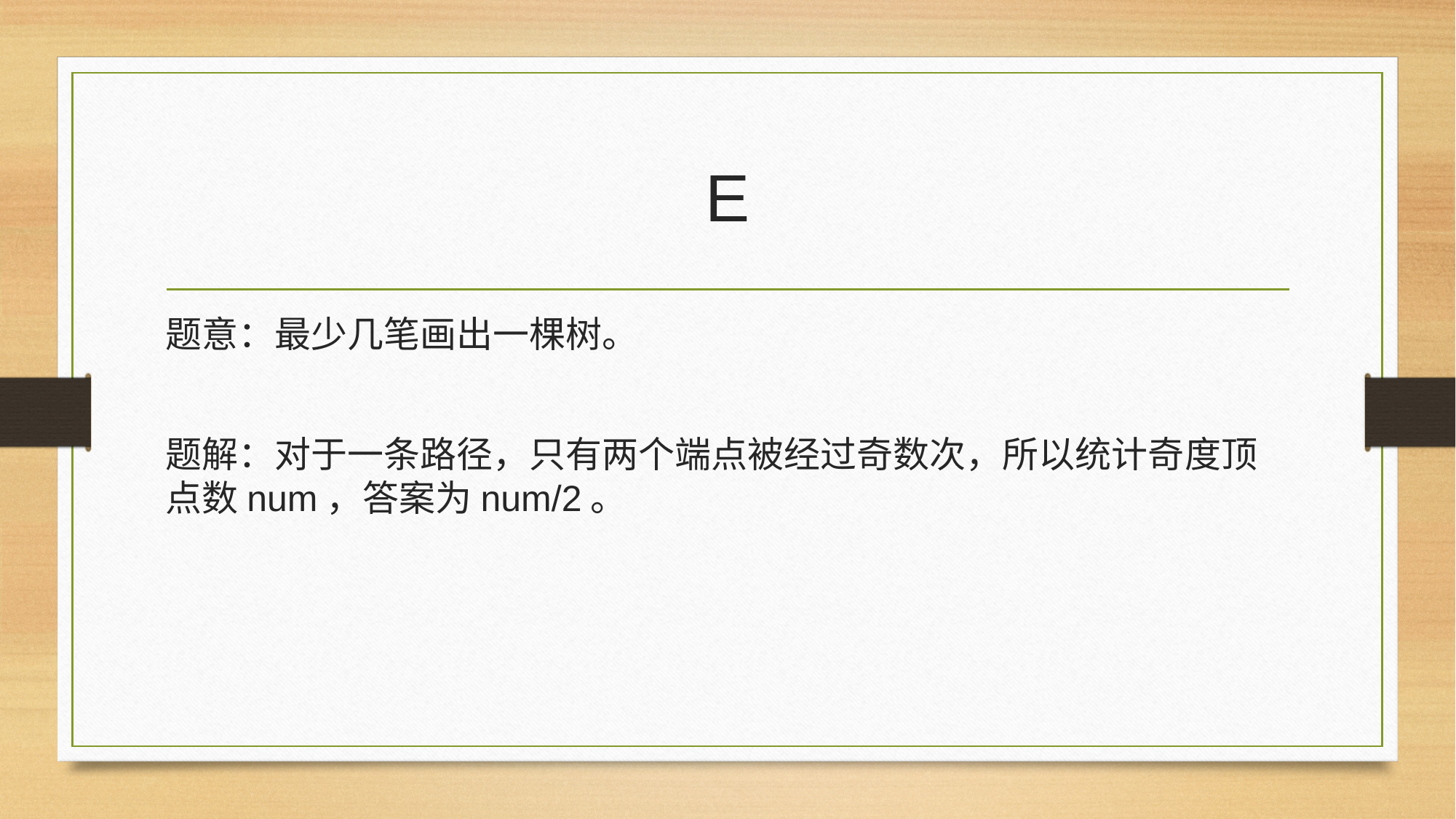

# E
题意：最少几笔画出一棵树。

题解：对于一条路径，只有两个端点被经过奇数次，所以统计奇度顶点数num，答案为num/2。